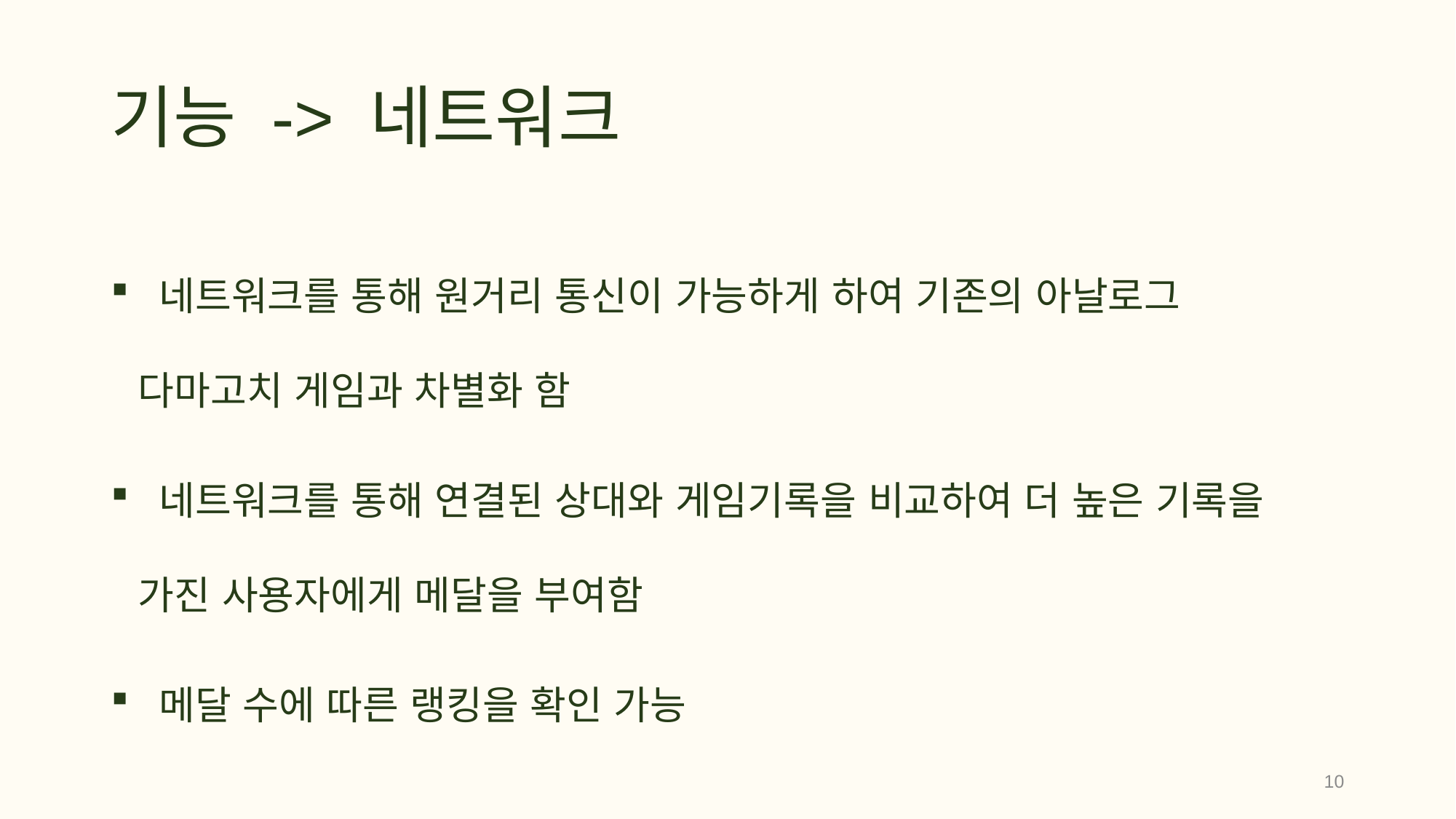

# 기능 -> 네트워크
 네트워크를 통해 원거리 통신이 가능하게 하여 기존의 아날로그 다마고치 게임과 차별화 함
 네트워크를 통해 연결된 상대와 게임기록을 비교하여 더 높은 기록을 가진 사용자에게 메달을 부여함
 메달 수에 따른 랭킹을 확인 가능
10